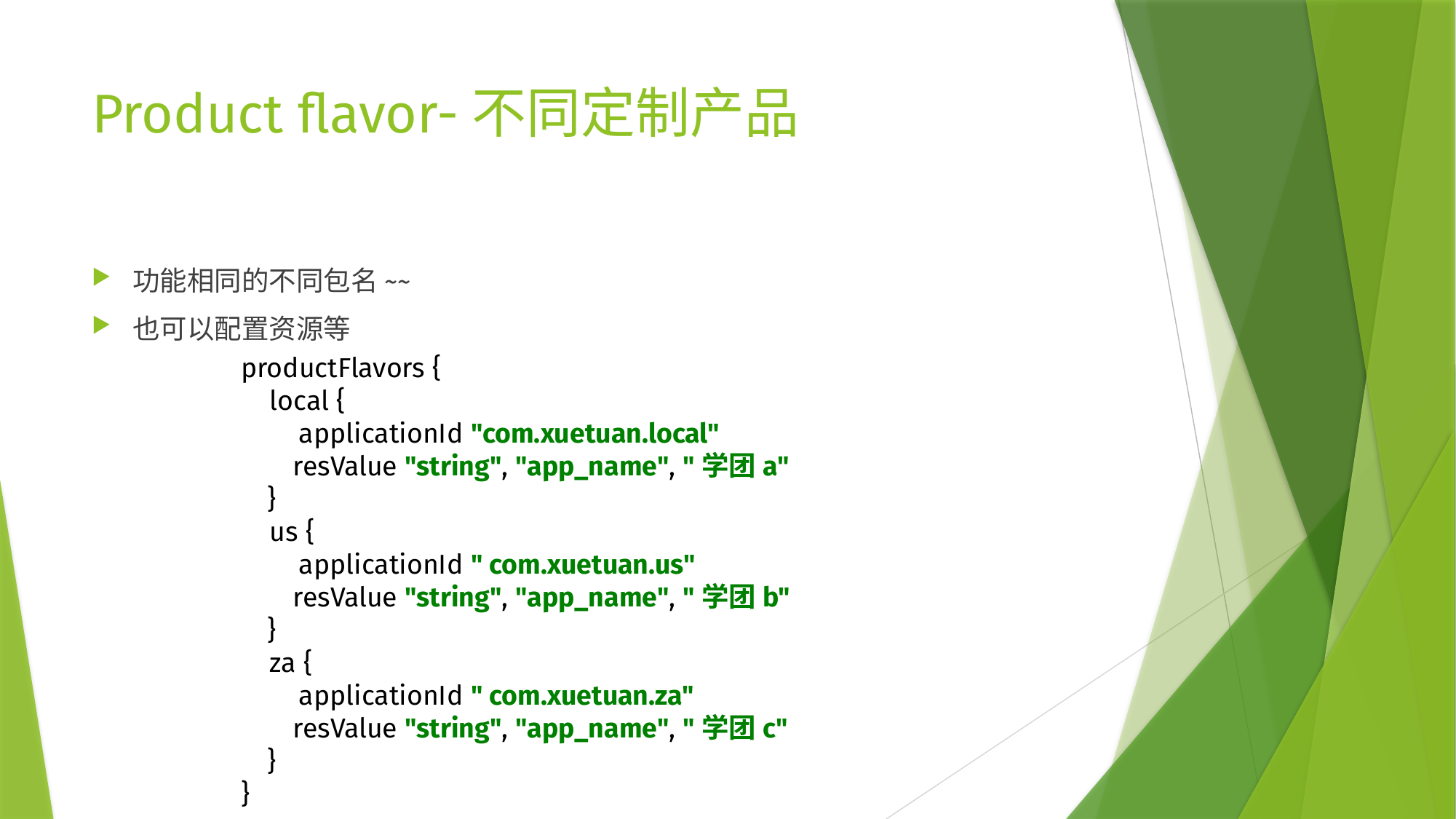

# Product flavor-不同定制产品
功能相同的不同包名~~
也可以配置资源等
productFlavors {
    local {
        applicationId "com.xuetuan.local"
        resValue "string", "app_name", "学团a"
    }
    us {
        applicationId " com.xuetuan.us"
        resValue "string", "app_name", "学团b"
    }
    za {
        applicationId " com.xuetuan.za"
        resValue "string", "app_name", "学团c"
    }
}